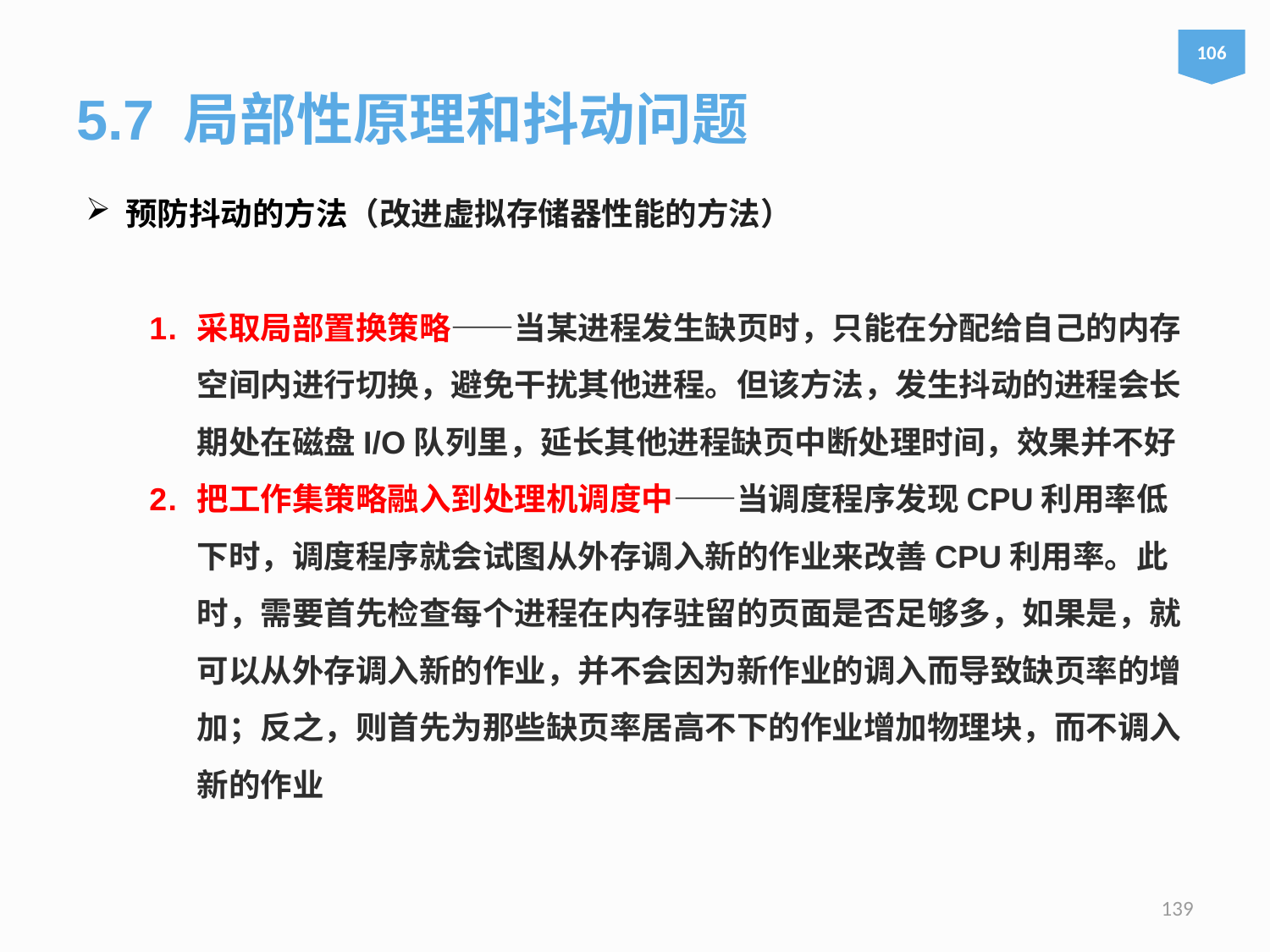

106
5.7 局部性原理和抖动问题

预防抖动的方法（改进虚拟存储器性能的方法）

采取局部置换策略——当某进程发生缺页时，只能在分配给自己的内存空间内进行切换，避免干扰其他进程。但该方法，发生抖动的进程会长期处在磁盘I/O队列里，延长其他进程缺页中断处理时间，效果并不好
把工作集策略融入到处理机调度中——当调度程序发现CPU利用率低下时，调度程序就会试图从外存调入新的作业来改善CPU利用率。此时，需要首先检查每个进程在内存驻留的页面是否足够多，如果是，就可以从外存调入新的作业，并不会因为新作业的调入而导致缺页率的增加；反之，则首先为那些缺页率居高不下的作业增加物理块，而不调入新的作业

139